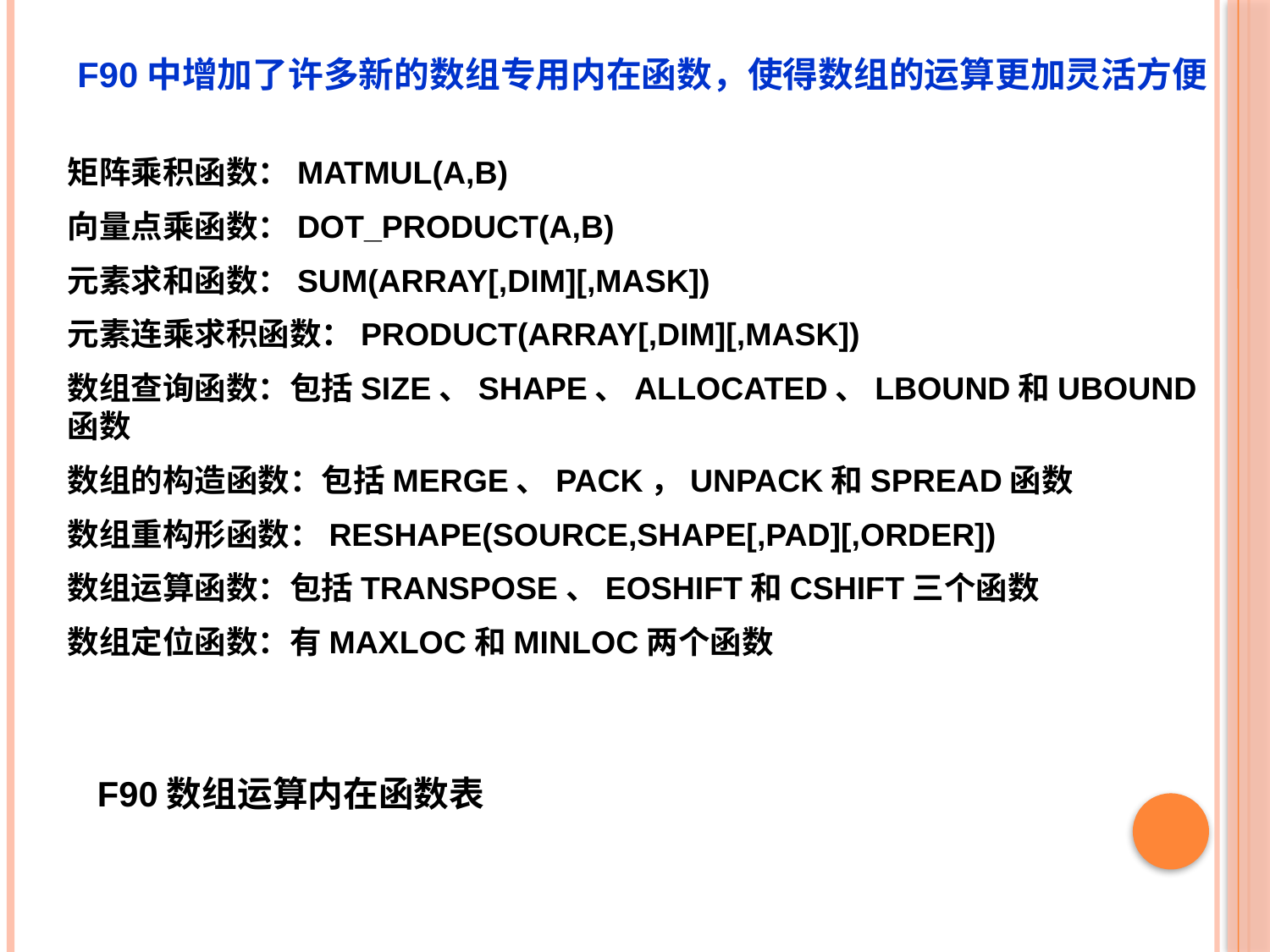

F90中增加了许多新的数组专用内在函数，使得数组的运算更加灵活方便
矩阵乘积函数：MATMUL(A,B)
向量点乘函数：DOT_PRODUCT(A,B)
元素求和函数：SUM(ARRAY[,DIM][,MASK])
元素连乘求积函数：PRODUCT(ARRAY[,DIM][,MASK])
数组查询函数：包括SIZE、SHAPE、ALLOCATED、LBOUND和UBOUND函数
数组的构造函数：包括MERGE、PACK，UNPACK和SPREAD函数
数组重构形函数：RESHAPE(SOURCE,SHAPE[,PAD][,ORDER])
数组运算函数：包括TRANSPOSE、EOSHIFT和CSHIFT三个函数
数组定位函数：有MAXLOC和MINLOC两个函数

F90数组运算内在函数表